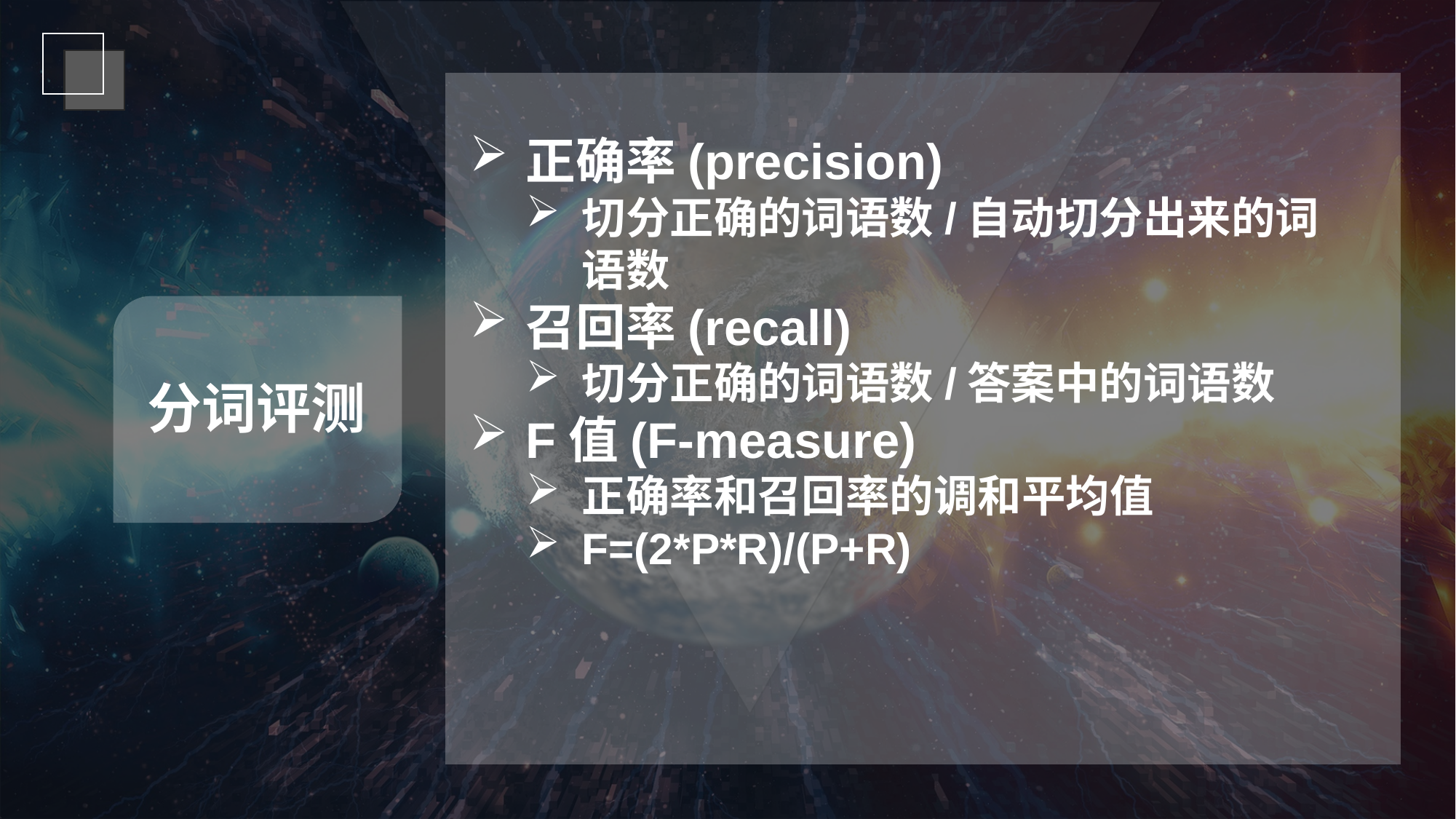

正确率(precision)
切分正确的词语数/自动切分出来的词语数
召回率(recall)
切分正确的词语数/答案中的词语数
F值(F-measure)
正确率和召回率的调和平均值
F=(2*P*R)/(P+R)

分词评测